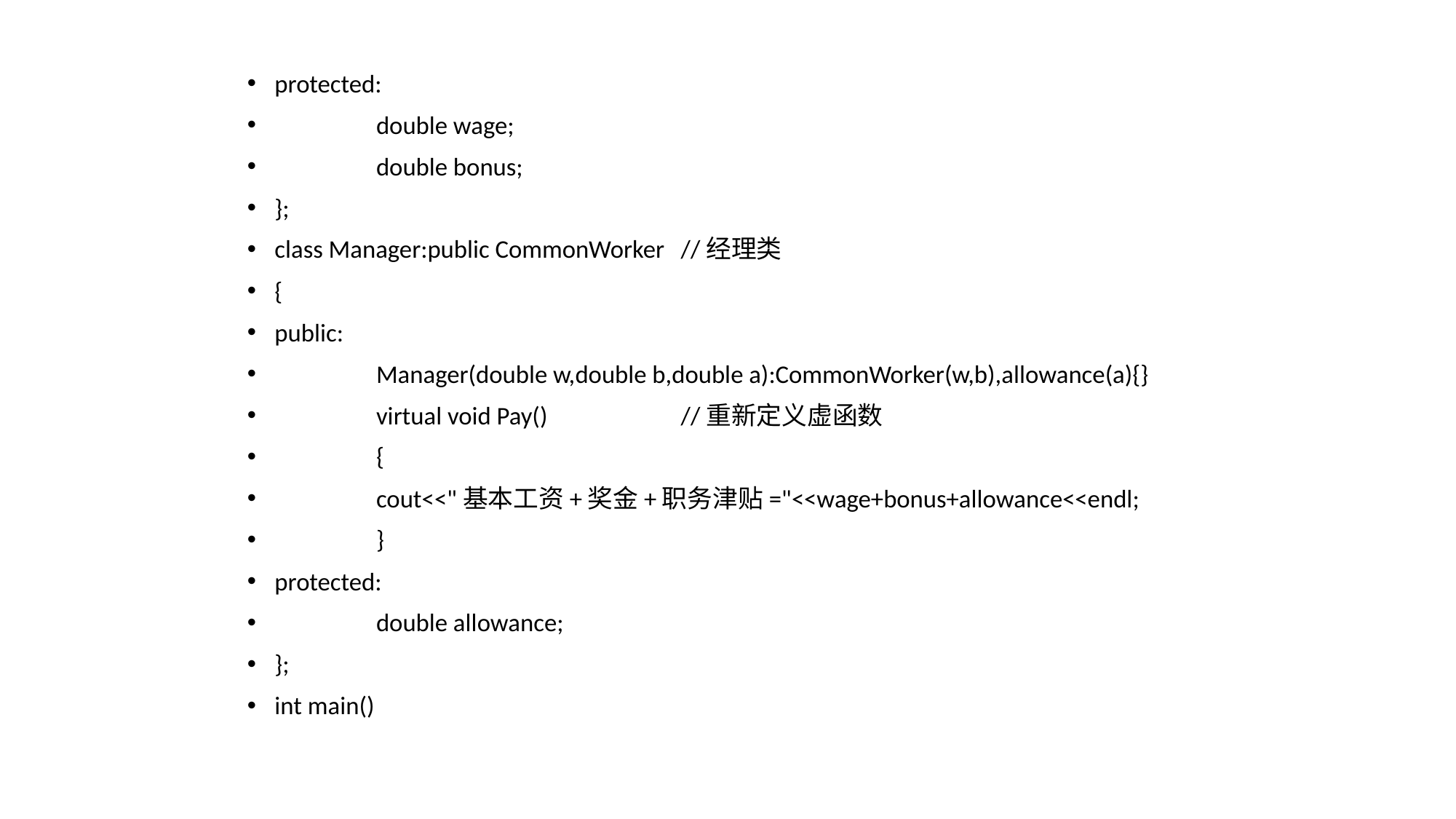

protected:
	double wage;
	double bonus;
};
class Manager:public CommonWorker 	//经理类
{
public:
	Manager(double w,double b,double a):CommonWorker(w,b),allowance(a){}
	virtual void Pay()             	//重新定义虚函数
	{
		cout<<"基本工资+奖金+职务津贴="<<wage+bonus+allowance<<endl;
	}
protected:
	double allowance;
};
int main()